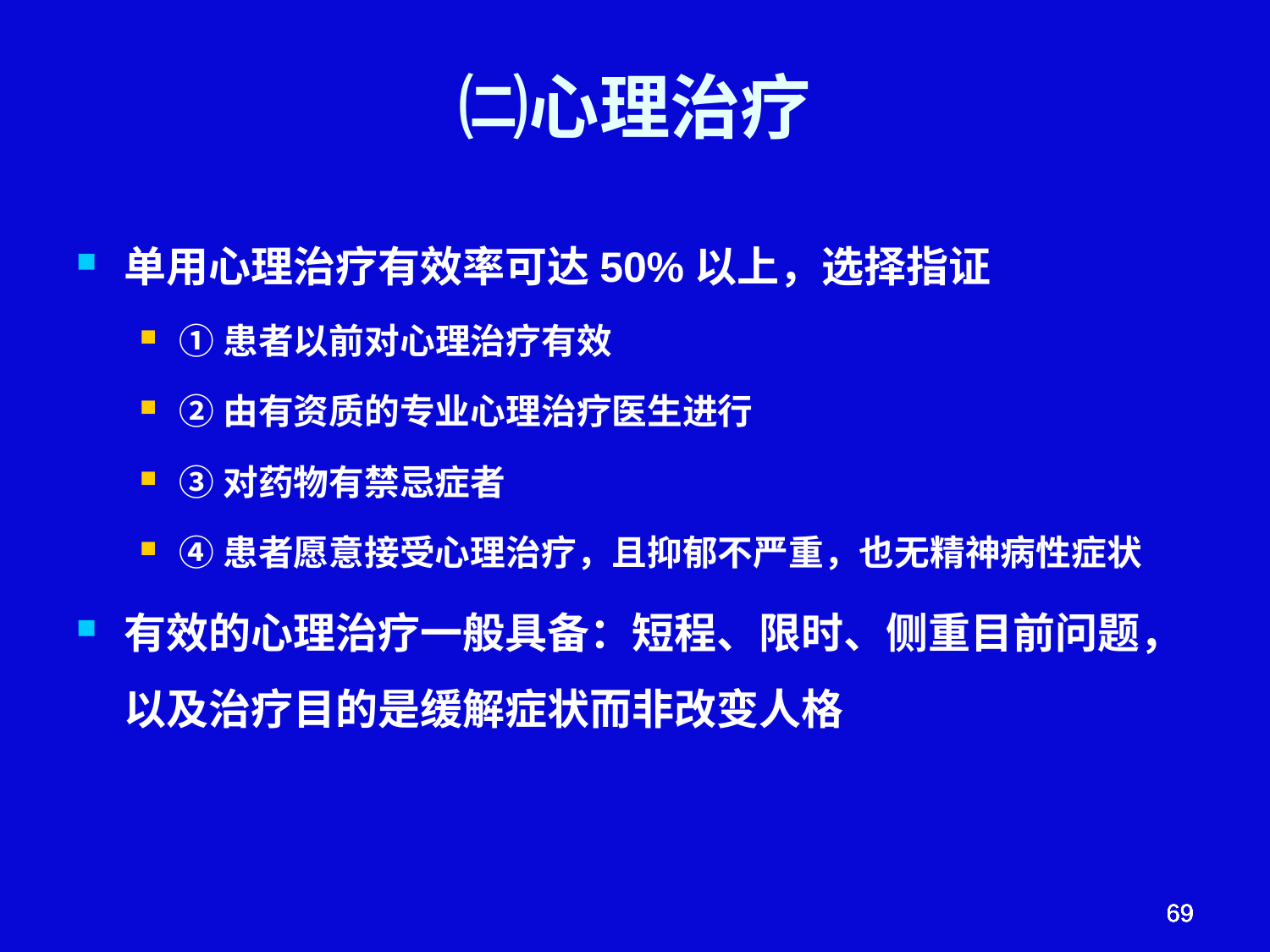

# ㈡心理治疗
单用心理治疗有效率可达50%以上，选择指证
①患者以前对心理治疗有效
②由有资质的专业心理治疗医生进行
③对药物有禁忌症者
④患者愿意接受心理治疗，且抑郁不严重，也无精神病性症状
有效的心理治疗一般具备：短程、限时、侧重目前问题，以及治疗目的是缓解症状而非改变人格
69
69
69
69
69
69